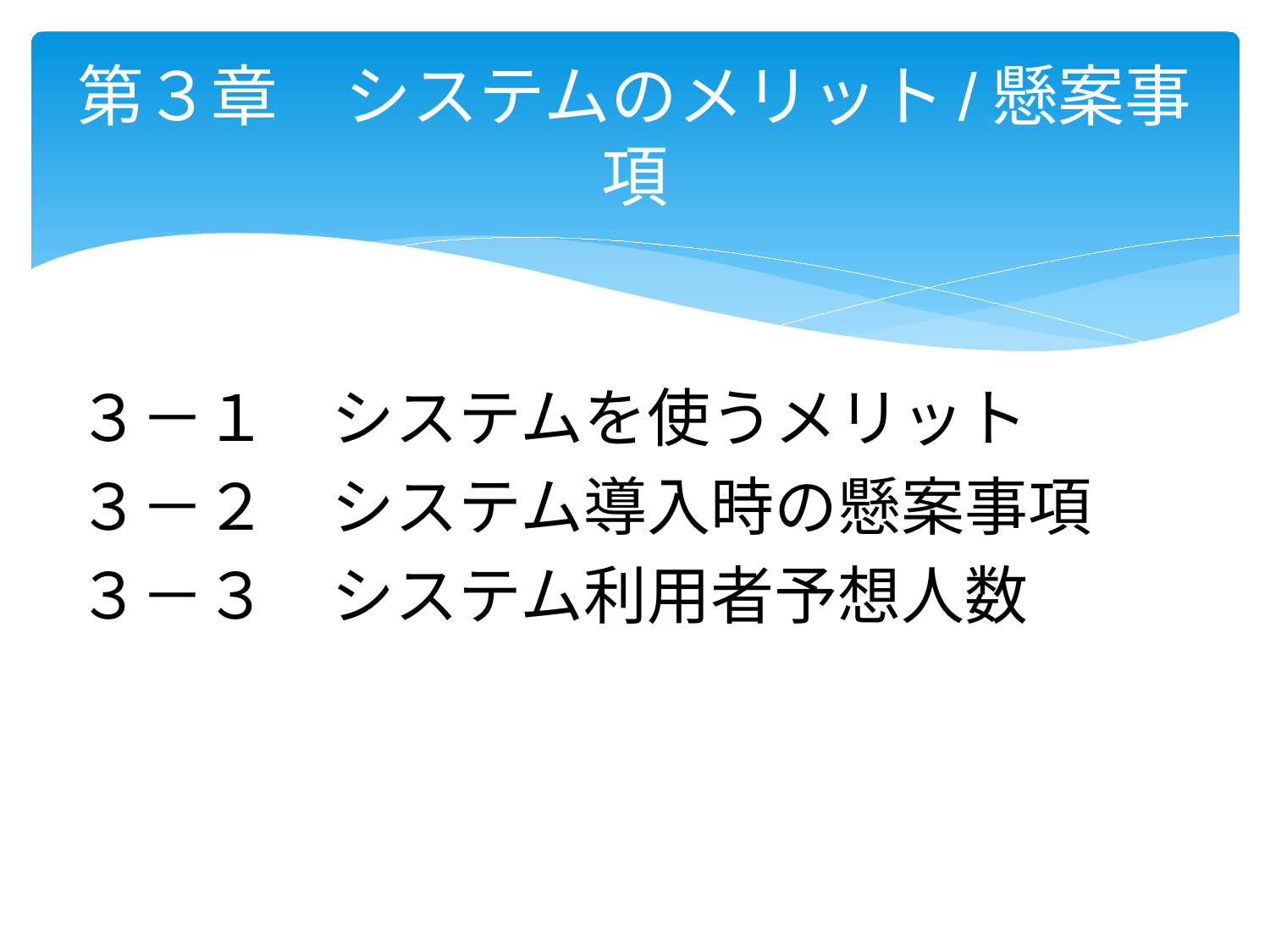

# 第３章　システムのメリット/懸案事項
３－１　システムを使うメリット
３－２　システム導入時の懸案事項
３－３　システム利用者予想人数